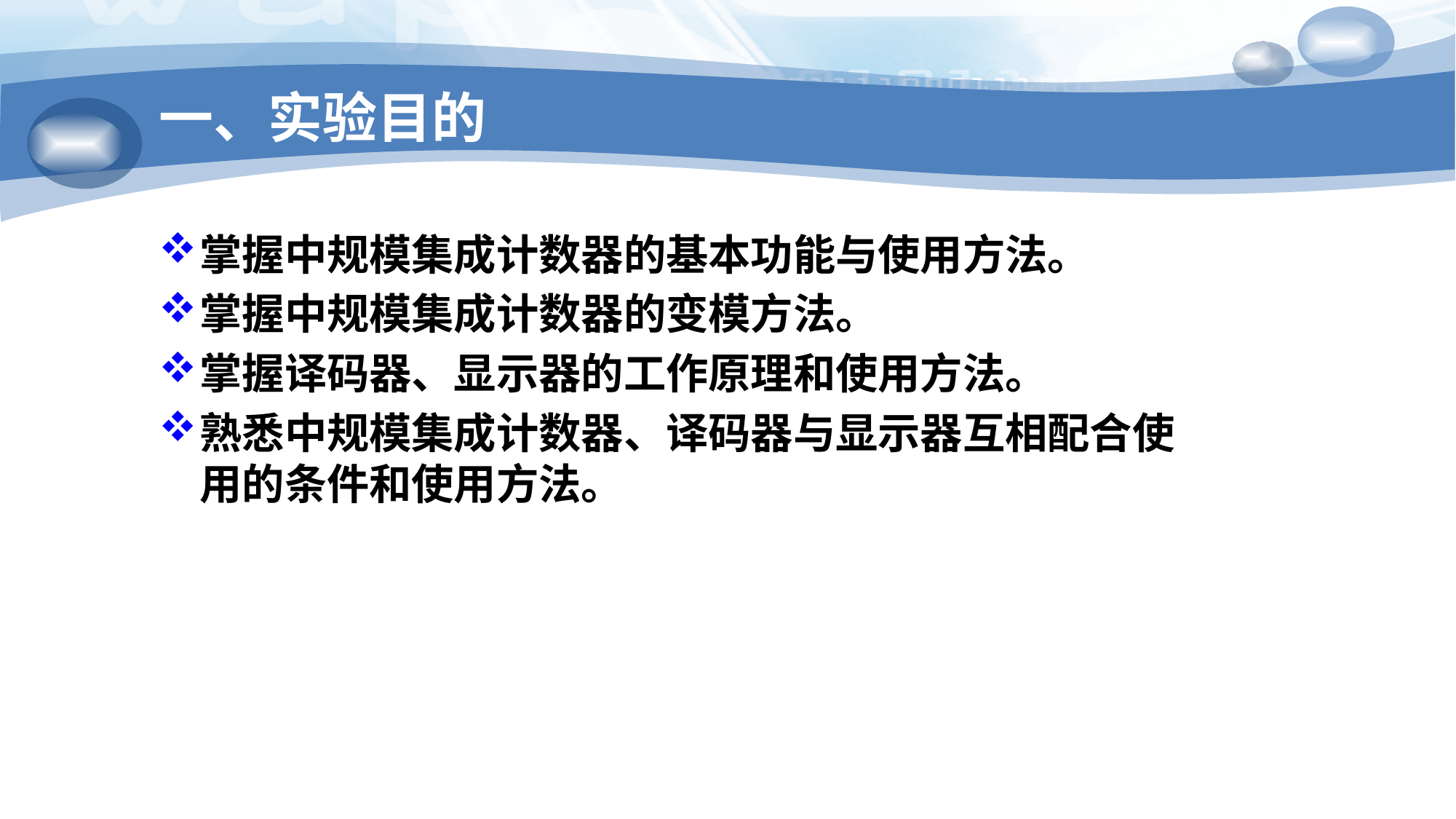

# 一、实验目的
掌握中规模集成计数器的基本功能与使用方法。
掌握中规模集成计数器的变模方法。
掌握译码器、显示器的工作原理和使用方法。
熟悉中规模集成计数器、译码器与显示器互相配合使用的条件和使用方法。